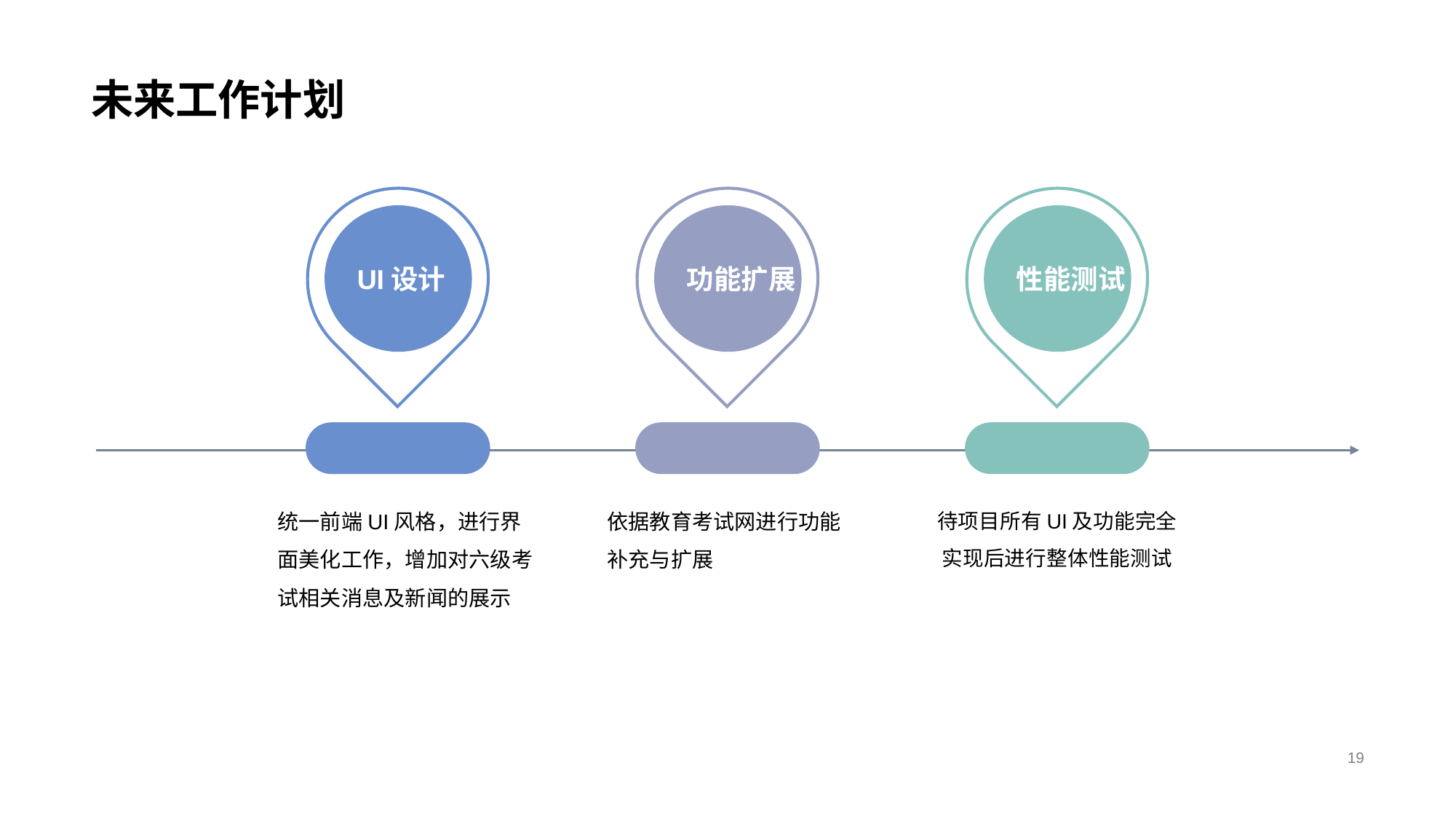

# 未来工作计划

UI设计

功能扩展

性能测试

统一前端UI风格，进行界面美化工作，增加对六级考试相关消息及新闻的展示
依据教育考试网进行功能补充与扩展
待项目所有UI及功能完全实现后进行整体性能测试
19